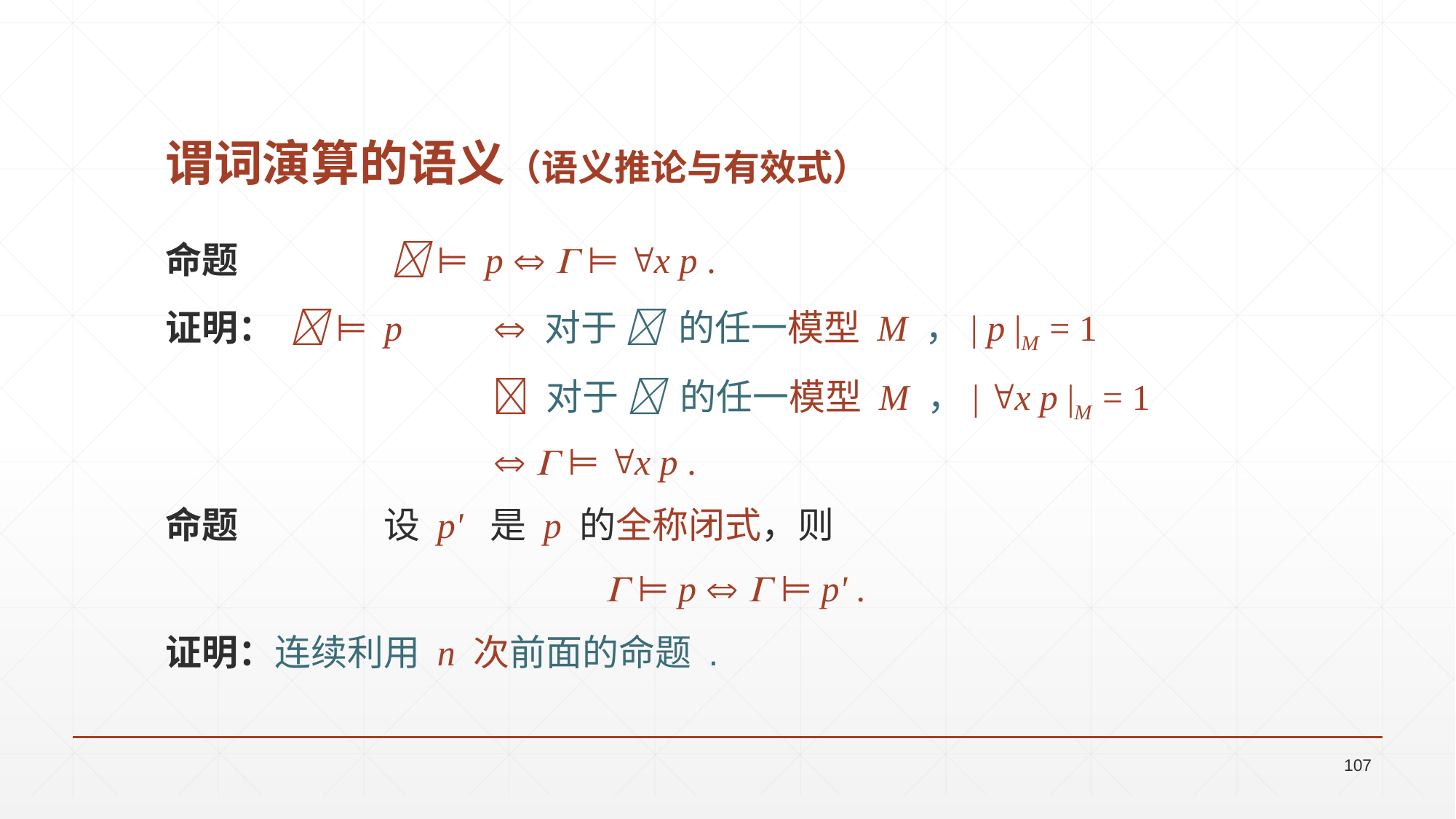

# 谓词演算的语义（语义推论与有效式）
命题		 Γ ⊨ p ⇔ Γ ⊨ ∀x p .
证明：  Γ ⊨ p	⇔ 对于 Γ  的任一模型 M ，| p |M  = 1
			⇔ 对于 Γ  的任一模型 M ，| ∀x p |M  = 1
			⇔ Γ ⊨ ∀x p .
命题		设 pʹ  是 p 的全称闭式，则
Γ ⊨ p ⇔ Γ ⊨ pʹ .
证明：连续利用 n 次前面的命题 .
107